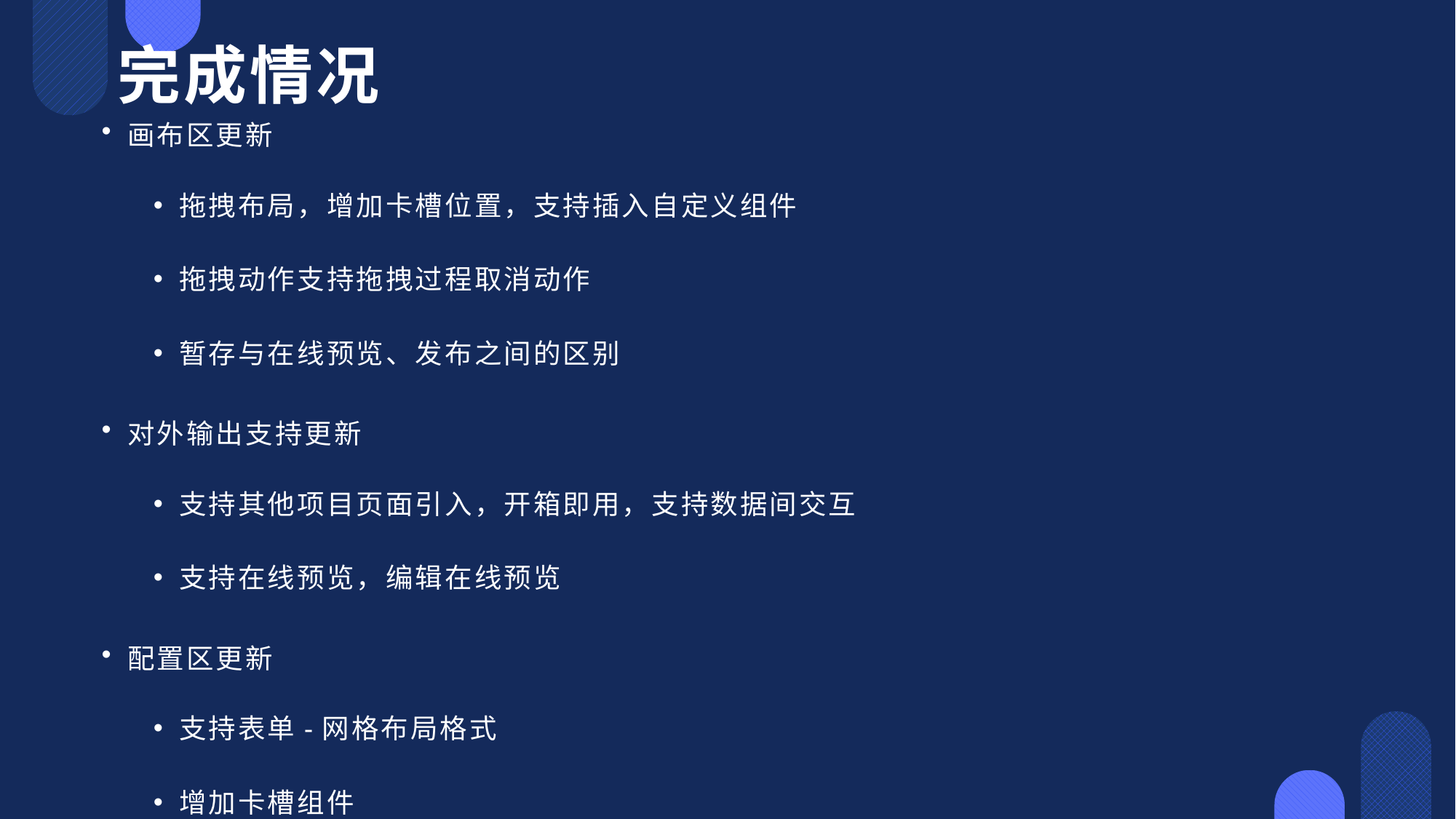

完成情况
画布区更新
拖拽布局，增加卡槽位置，支持插入自定义组件
拖拽动作支持拖拽过程取消动作
暂存与在线预览、发布之间的区别
对外输出支持更新
支持其他项目页面引入，开箱即用，支持数据间交互
支持在线预览，编辑在线预览
配置区更新
支持表单-网格布局格式
增加卡槽组件
更新组件配置
按钮/表单按钮组，支持自定义按钮操作
支持配置单组件文本与整体表单文本的显示/隐藏